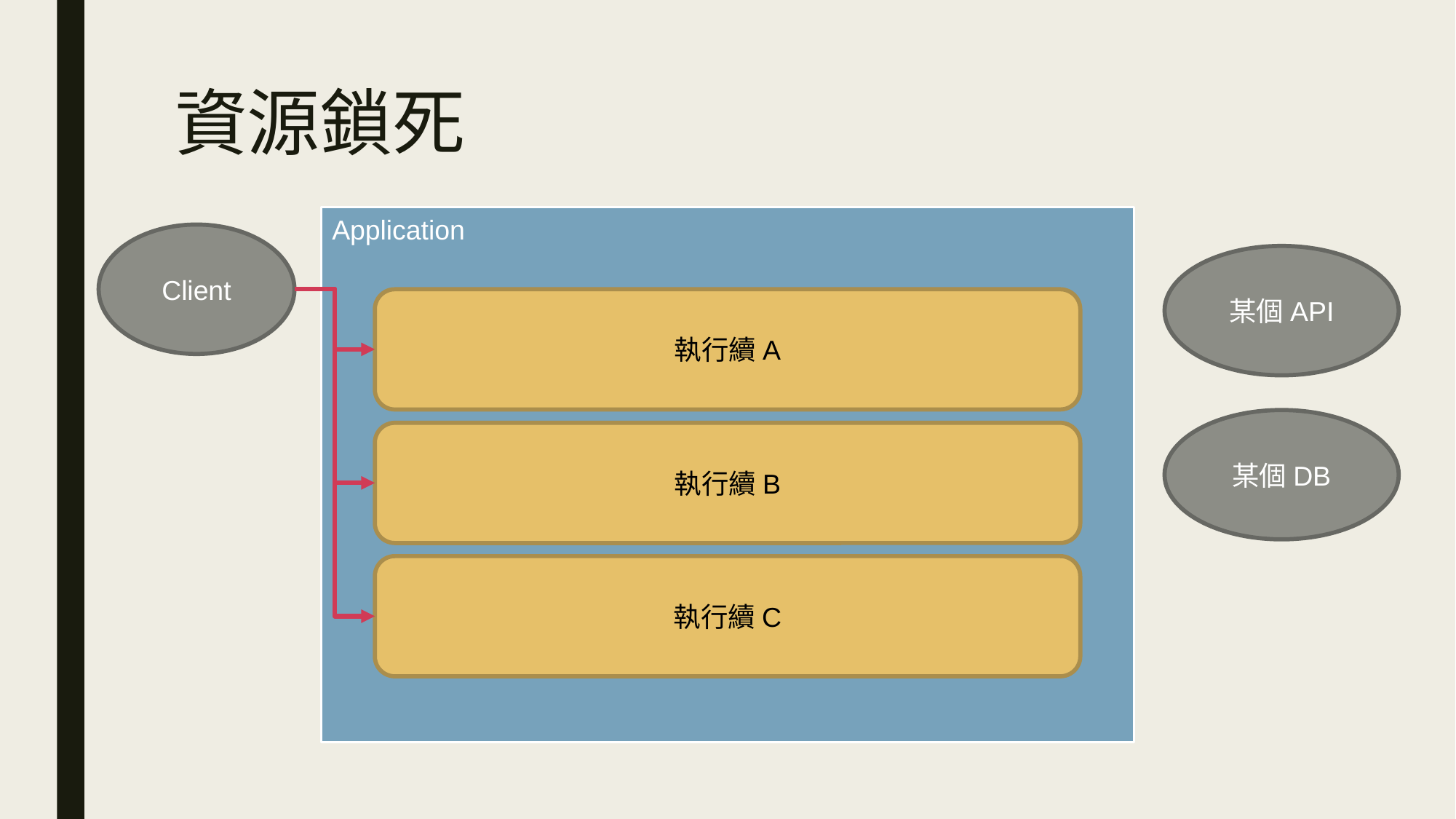

# 資源鎖死
Application
Client
某個API
執行續A
某個DB
執行續B
執行續C